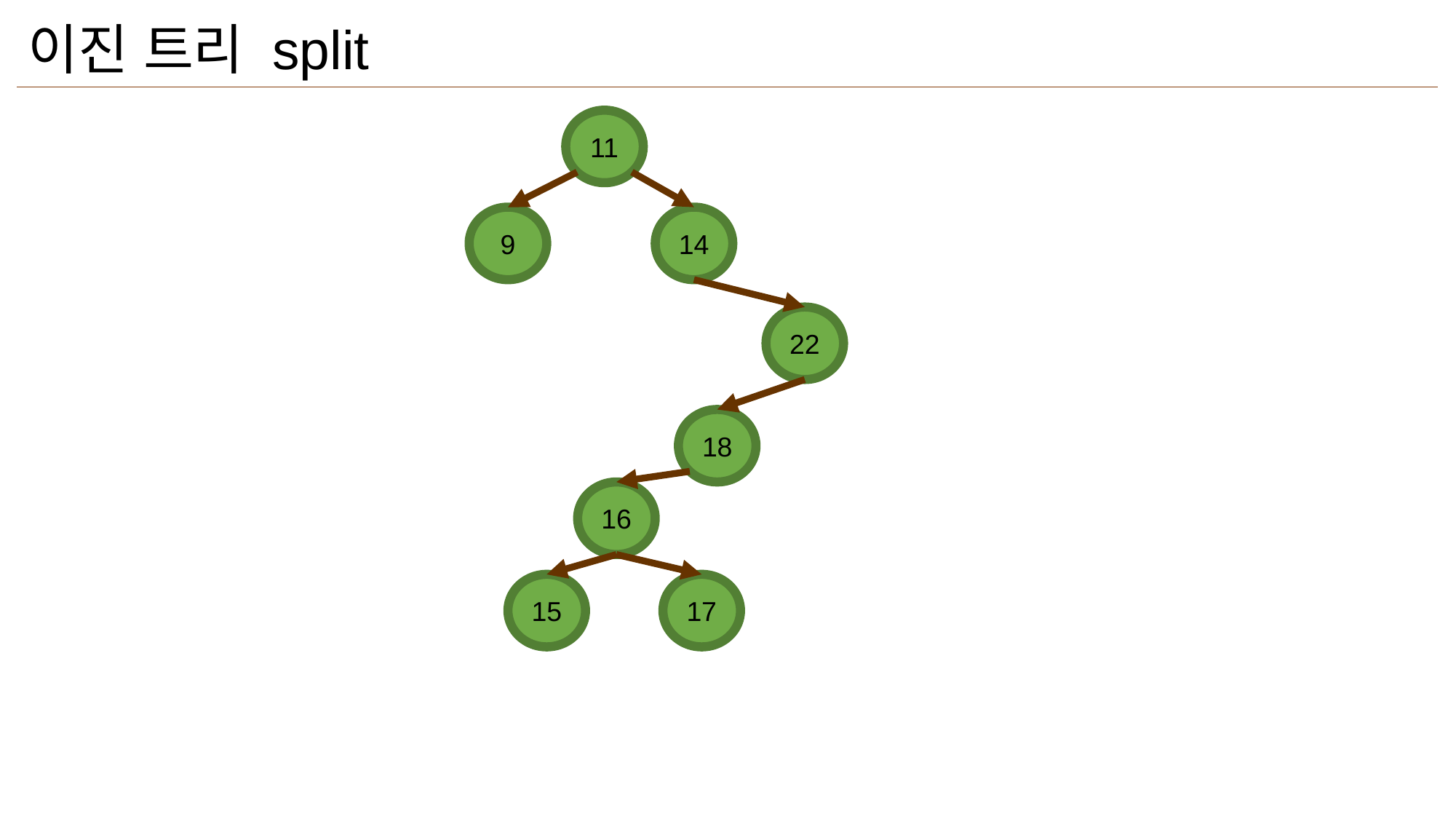

이진 트리 split
11
9
14
22
18
16
15
17